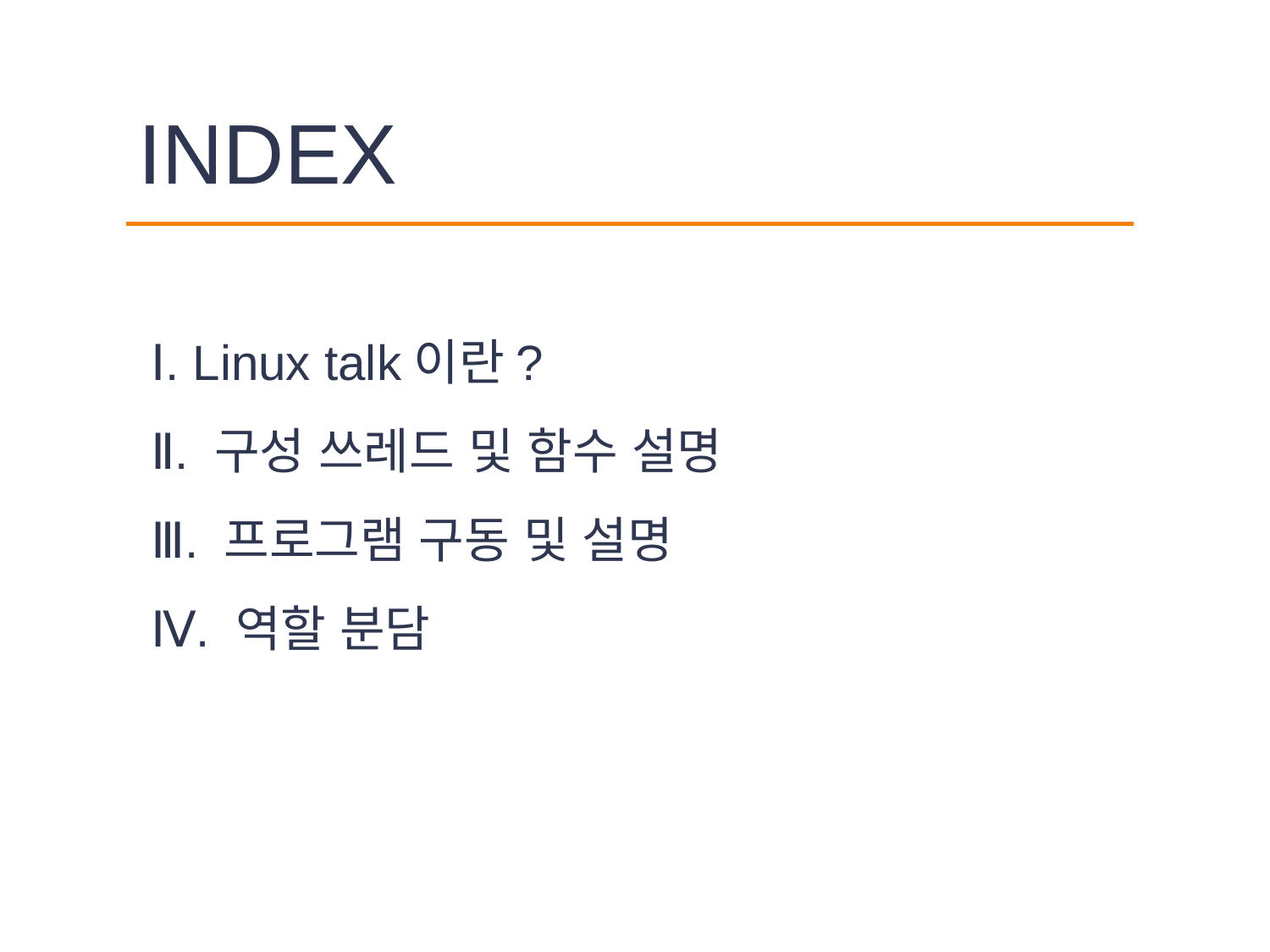

INDEX
Ⅰ. Linux talk이란?
Ⅱ. 구성 쓰레드 및 함수 설명
Ⅲ. 프로그램 구동 및 설명
Ⅳ. 역할 분담